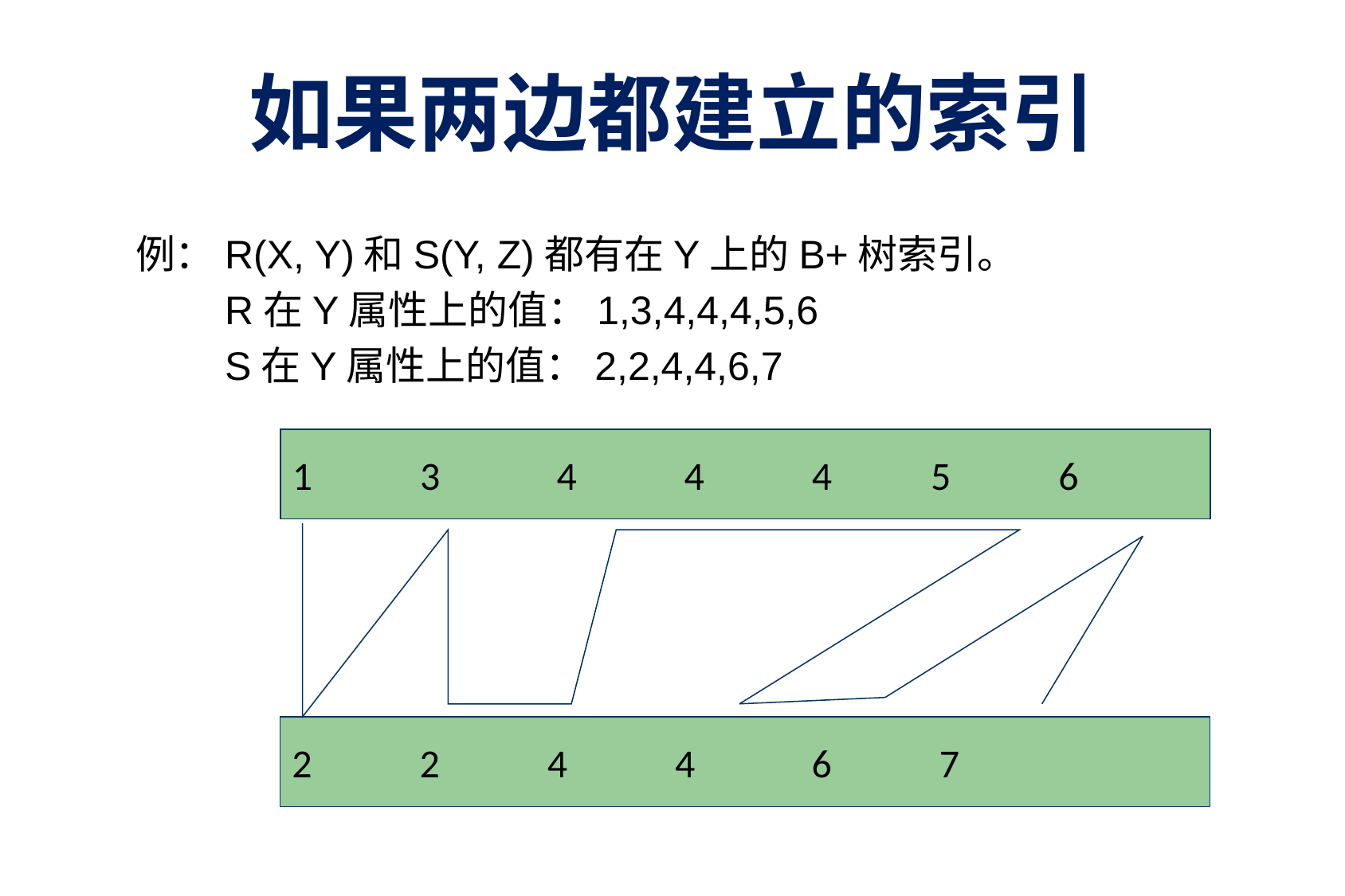

# 如果两边都建立的索引
例：R(X, Y)和S(Y, Z)都有在Y上的B+树索引。
        R在Y属性上的值：1,3,4,4,4,5,6
        S在Y属性上的值：2,2,4,4,6,7

1            3             4            4            4           5            6

2            2            4            4             6            7
34